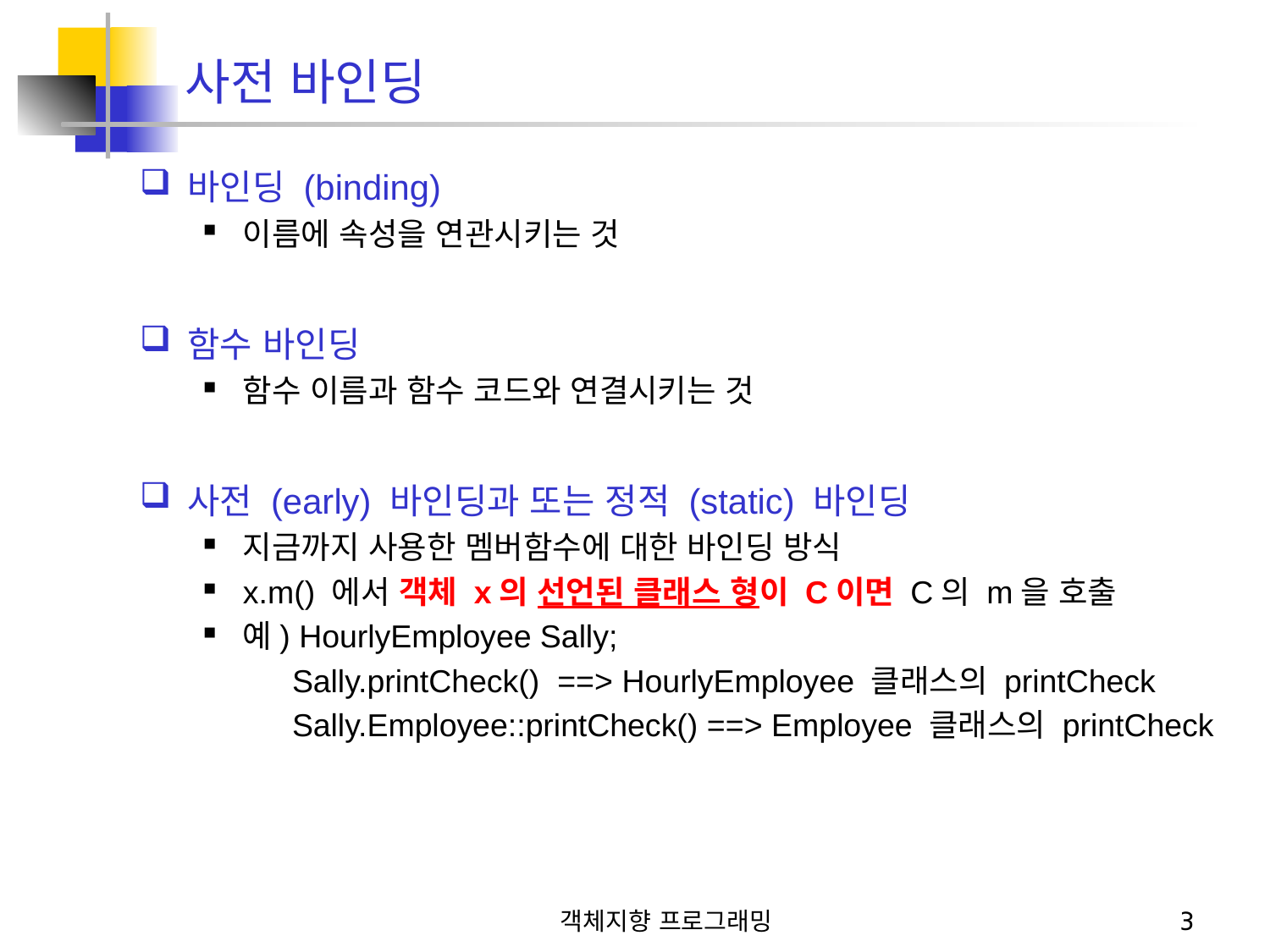

사전 바인딩
바인딩 (binding)
이름에 속성을 연관시키는 것

함수 바인딩
함수 이름과 함수 코드와 연결시키는 것

사전 (early) 바인딩과 또는 정적 (static) 바인딩
지금까지 사용한 멤버함수에 대한 바인딩 방식
x.m() 에서 객체 x의 선언된 클래스 형이 C이면 C의 m을 호출
예) HourlyEmployee Sally;
          Sally.printCheck()  ==> HourlyEmployee 클래스의 printCheck
          Sally.Employee::printCheck() ==> Employee 클래스의 printCheck
객체지향 프로그래밍
3